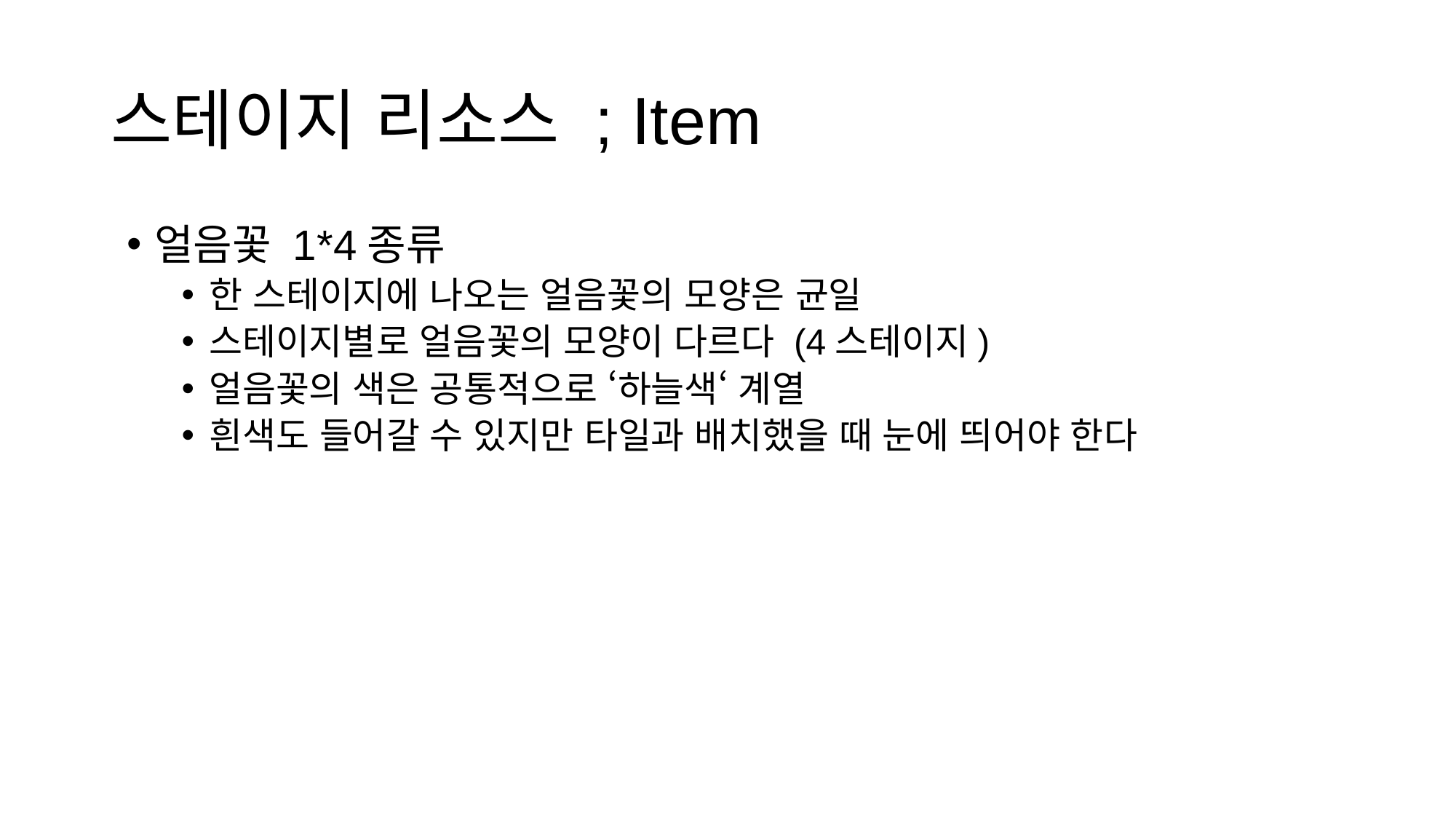

# 스테이지 리소스 ; Item
얼음꽃 1*4종류
한 스테이지에 나오는 얼음꽃의 모양은 균일
스테이지별로 얼음꽃의 모양이 다르다 (4스테이지)
얼음꽃의 색은 공통적으로 ‘하늘색‘ 계열
흰색도 들어갈 수 있지만 타일과 배치했을 때 눈에 띄어야 한다